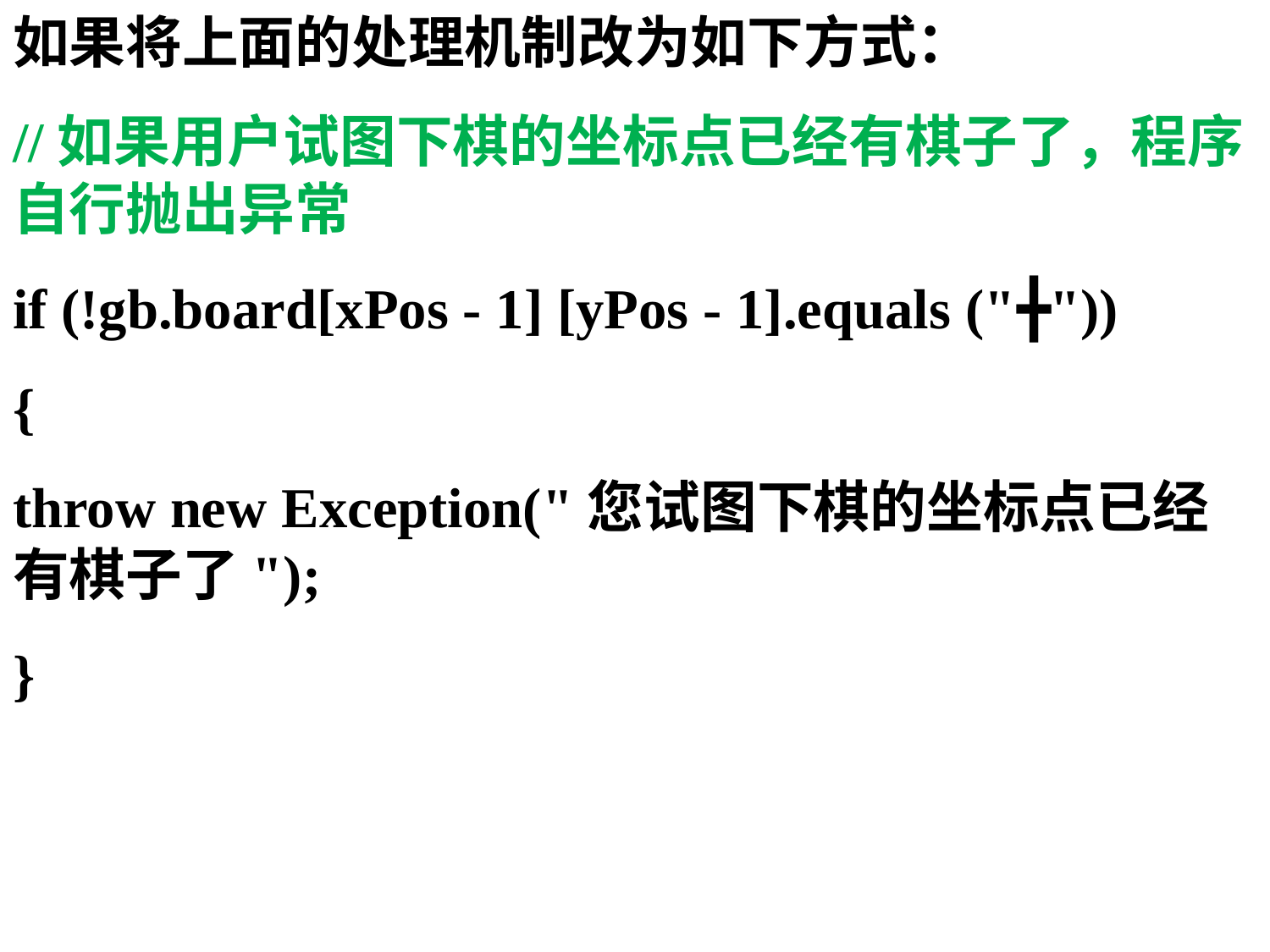

如果将上面的处理机制改为如下方式：
//如果用户试图下棋的坐标点已经有棋子了，程序自行抛出异常
if (!gb.board[xPos - 1] [yPos - 1].equals ("╋"))
{
throw new Exception("您试图下棋的坐标点已经有棋子了");
}